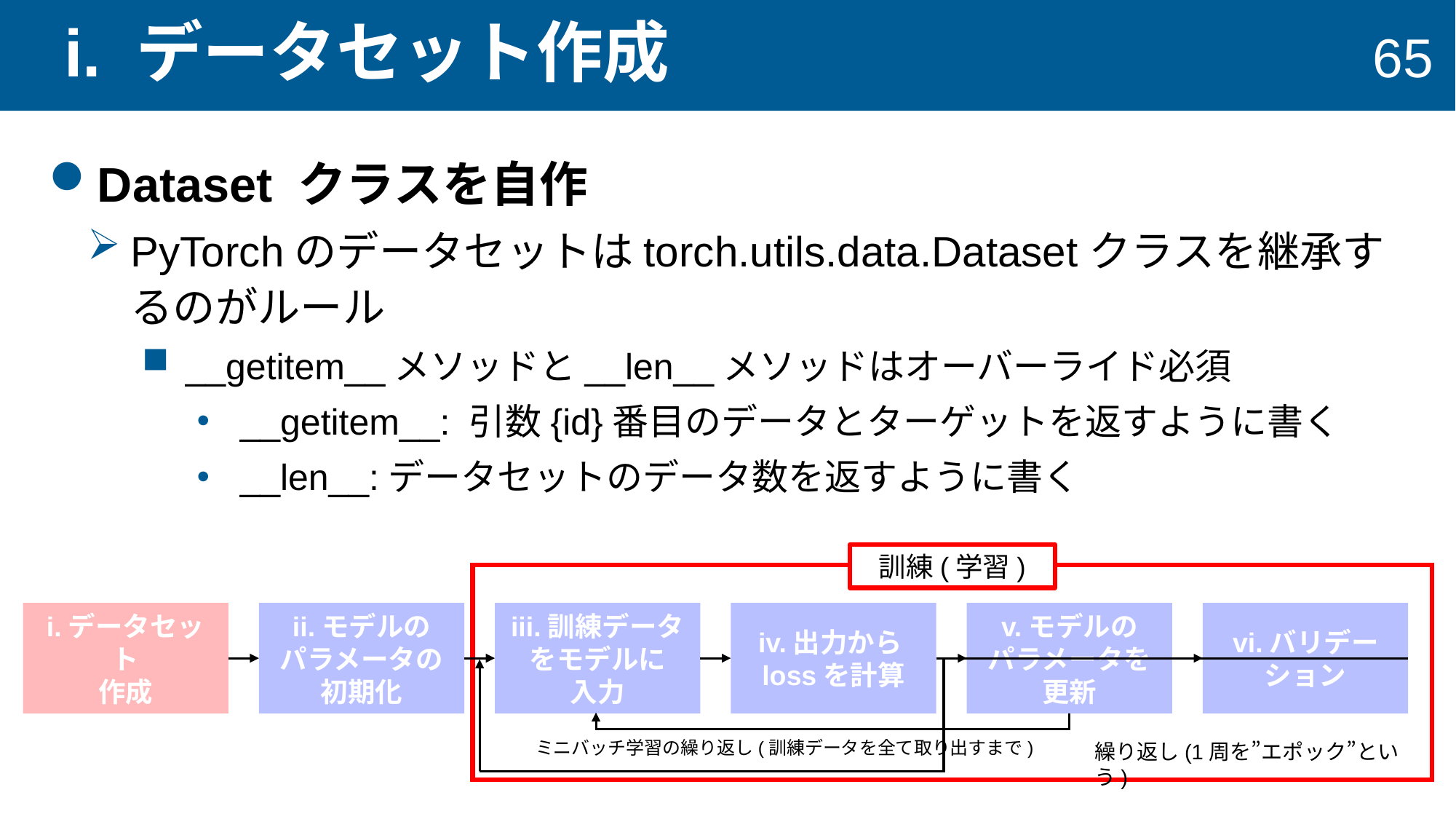

# i. データセット作成
65
Dataset クラスを自作
PyTorchのデータセットはtorch.utils.data.Datasetクラスを継承するのがルール
__getitem__メソッドと__len__メソッドはオーバーライド必須
__getitem__: 引数{id}番目のデータとターゲットを返すように書く
__len__:データセットのデータ数を返すように書く
訓練(学習)

vi.バリデーション
iv.出力からlossを計算
v.モデルの
パラメータを更新
i.データセット
作成
ii.モデルの
パラメータの
初期化
iii.訓練データ
をモデルに
入力
繰り返し(1周を”エポック”という)
ミニバッチ学習の繰り返し(訓練データを全て取り出すまで)